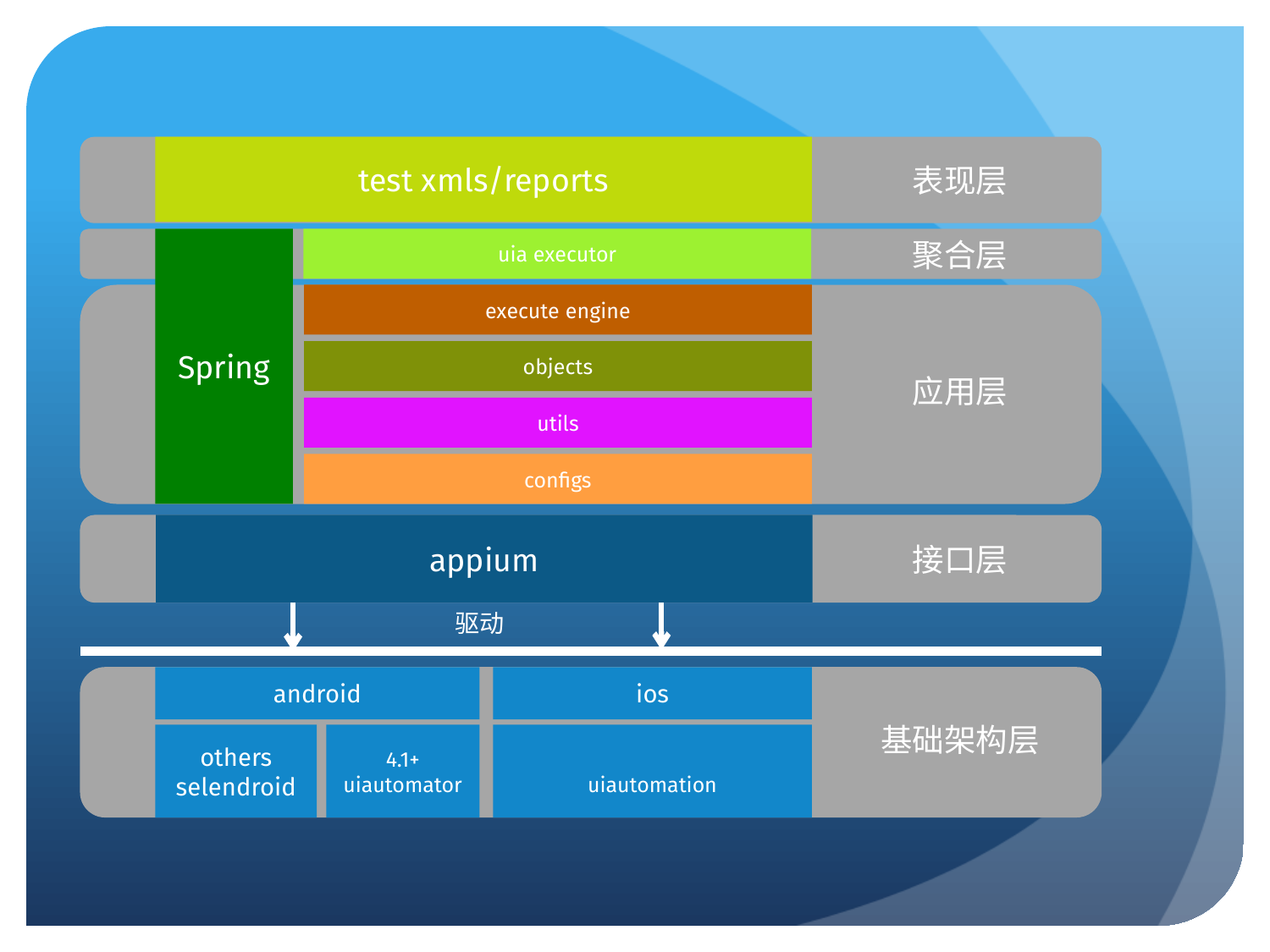

test xmls/reports
表现层

Spring
uia executor
聚合层

execute engine
objects
应用层
utils
configs

appium
接口层
驱动

android
ios
基础架构层
others
selendroid
4.1+
uiautomator

uiautomation